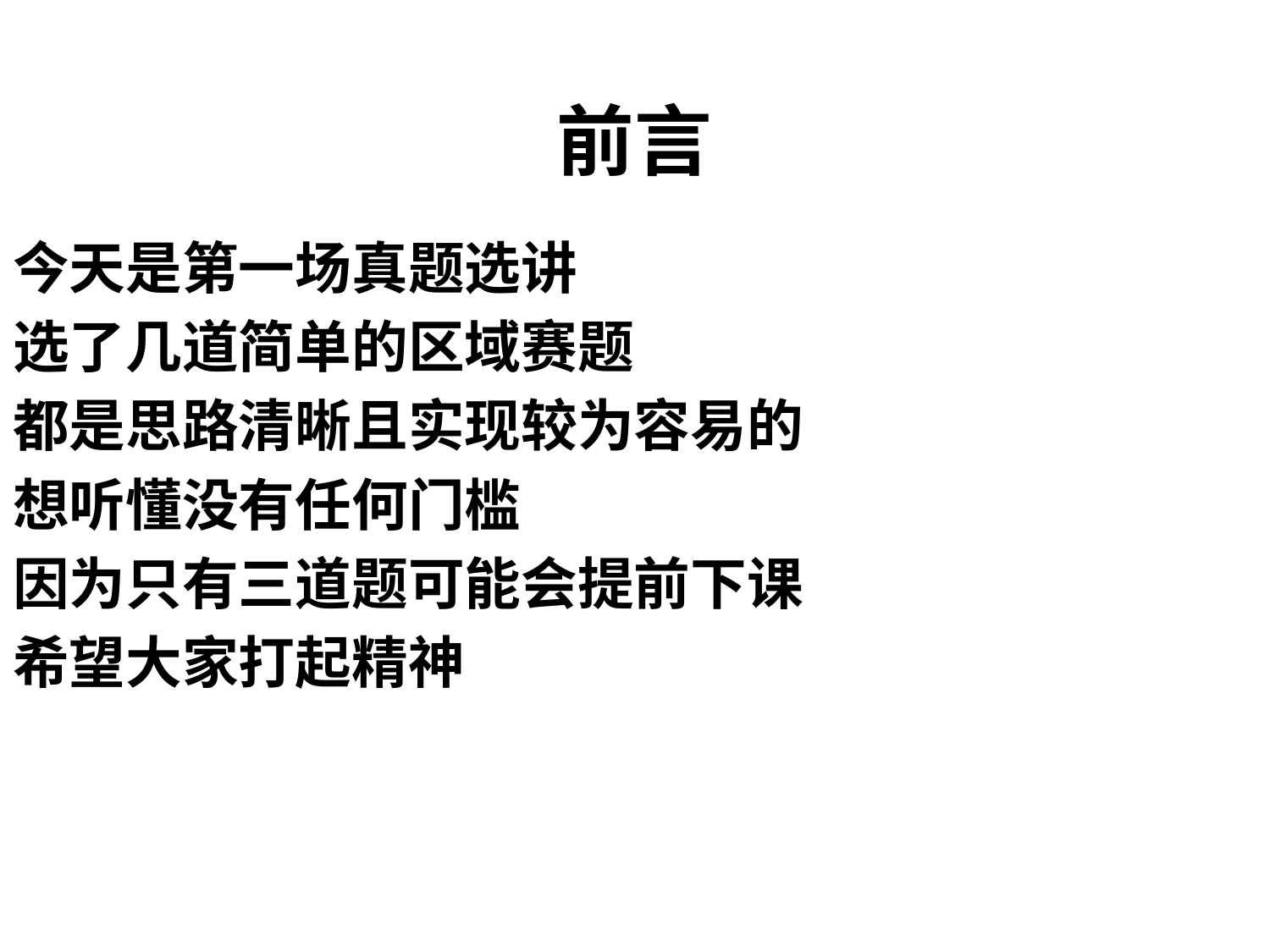

# 前言
今天是第一场真题选讲
选了几道简单的区域赛题
都是思路清晰且实现较为容易的
想听懂没有任何门槛
因为只有三道题可能会提前下课
希望大家打起精神